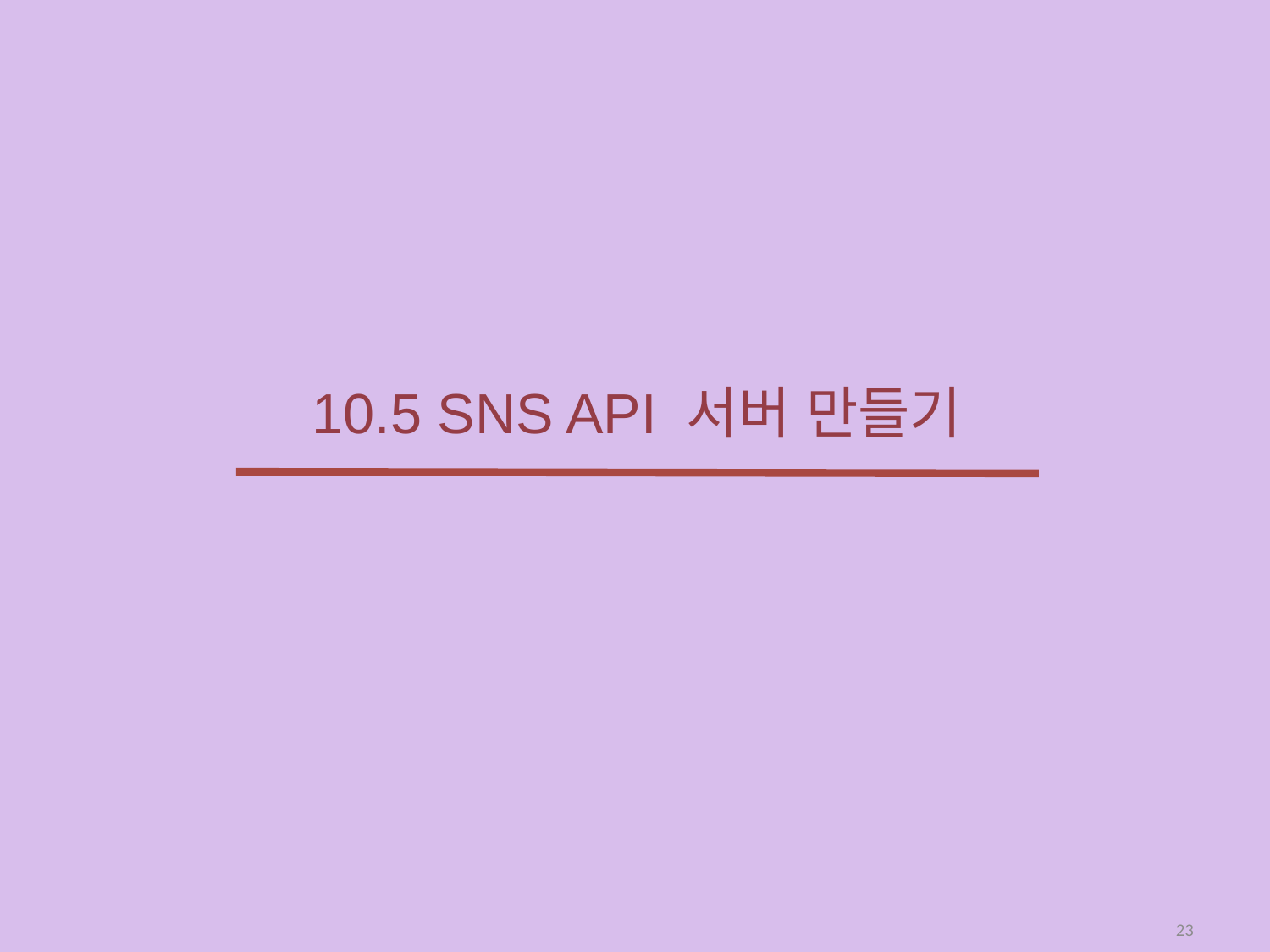

# 10.5 SNS API 서버 만들기
23